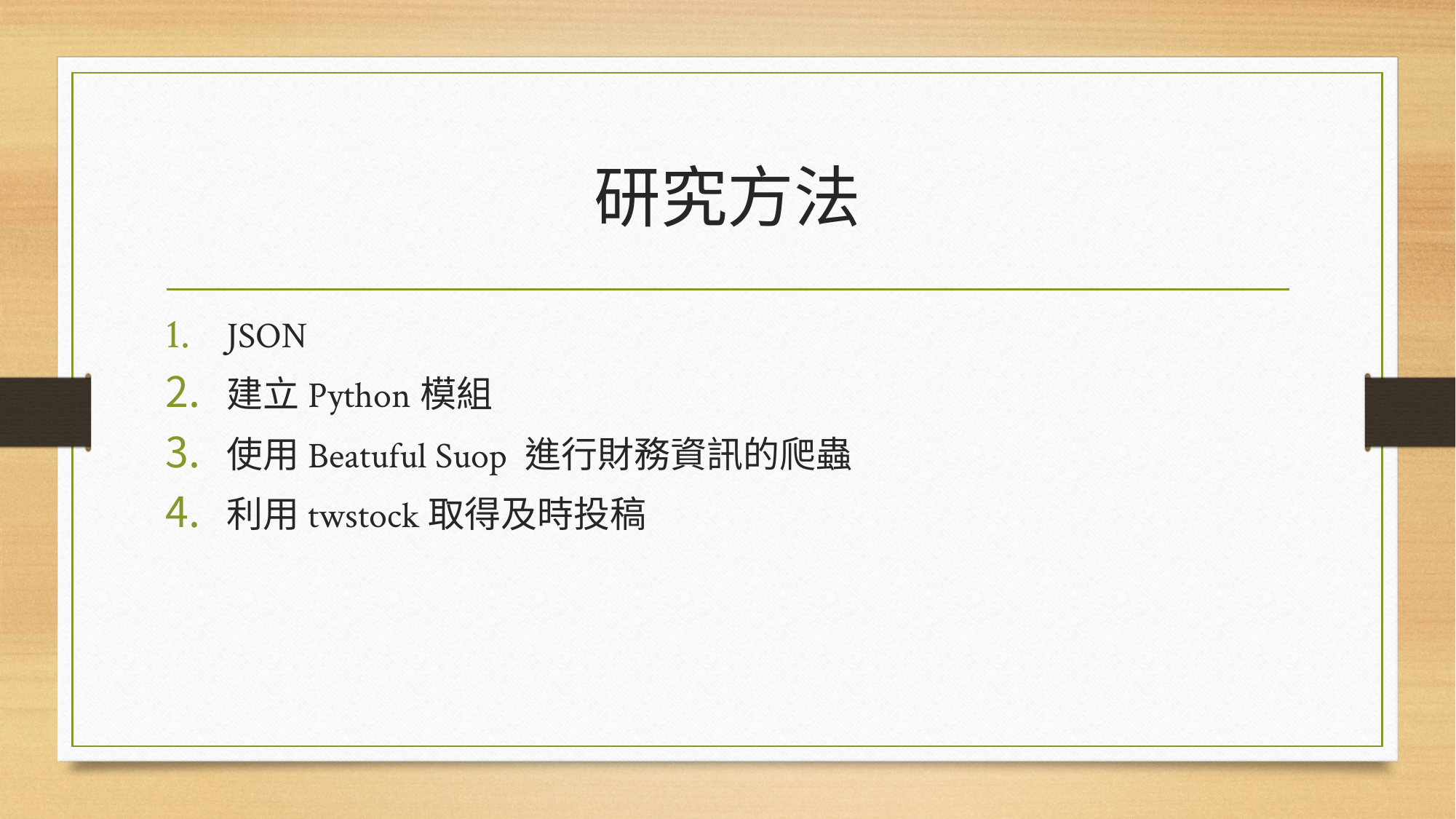

# 研究方法
JSON
建立Python模組
使用Beatuful Suop 進行財務資訊的爬蟲
利用twstock取得及時投稿